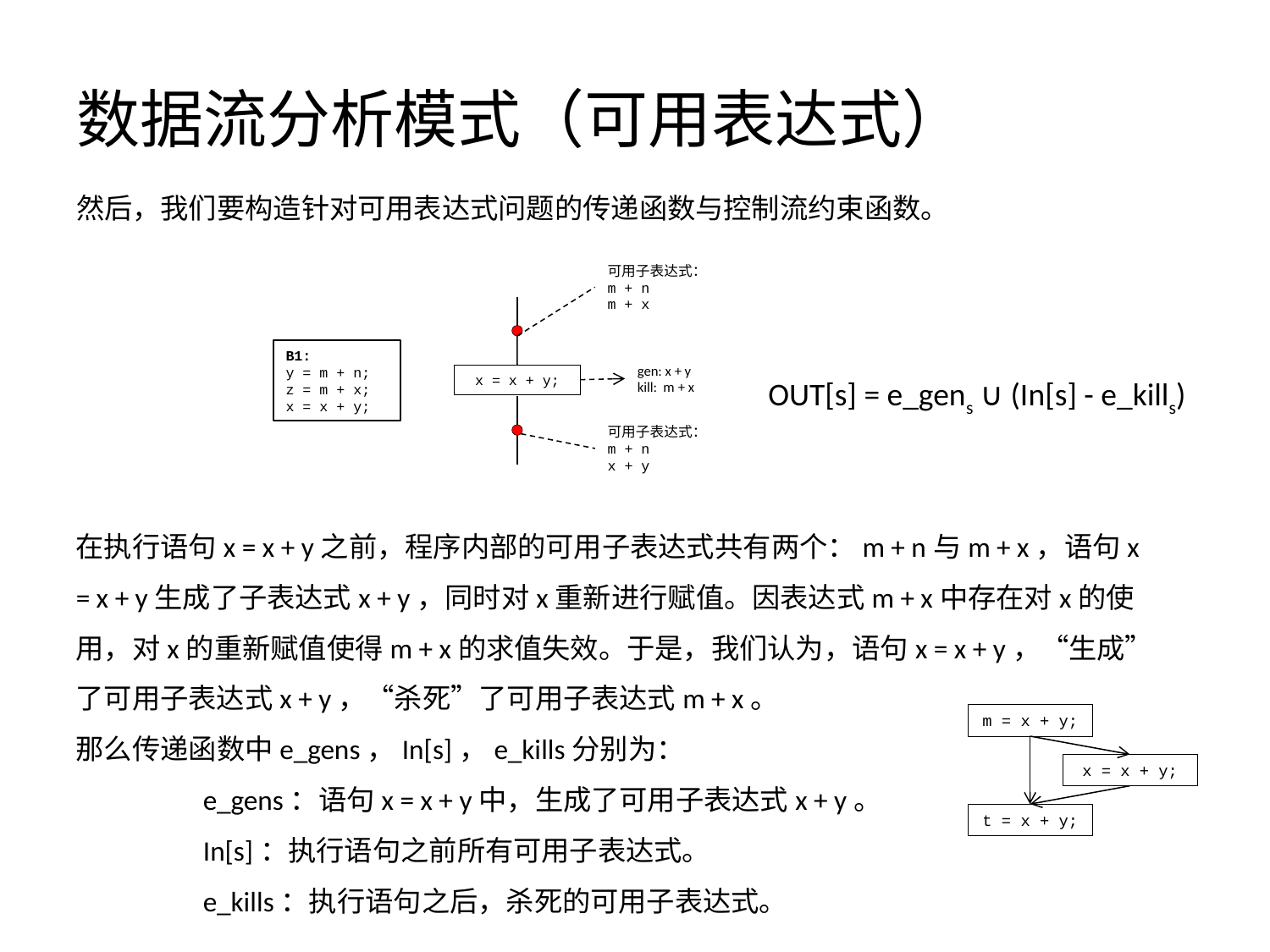

# 数据流分析模式（可用表达式）
然后，我们要构造针对可用表达式问题的传递函数与控制流约束函数。

可用子表达式：
m + n
m + x

B1:
y = m + n;
z = m + x;
x = x + y;
OUT[s] = e_gens ∪ (In[s] - e_kills)
gen: x + y
kill:  m + x
x = x + y;
可用子表达式：
m + n
x + y

在执行语句x = x + y之前，程序内部的可用子表达式共有两个：m + n与m + x，语句x = x + y生成了子表达式x + y，同时对x重新进行赋值。因表达式m + x中存在对x的使用，对x的重新赋值使得m + x的求值失效。于是，我们认为，语句x = x + y，“生成”了可用子表达式x + y，“杀死”了可用子表达式m + x。
那么传递函数中e_gens，In[s]，e_kills分别为：
	e_gens：语句x = x + y中，生成了可用子表达式x + y。
	In[s]：执行语句之前所有可用子表达式。
	e_kills：执行语句之后，杀死的可用子表达式。
m = x + y;
x = x + y;
t = x + y;